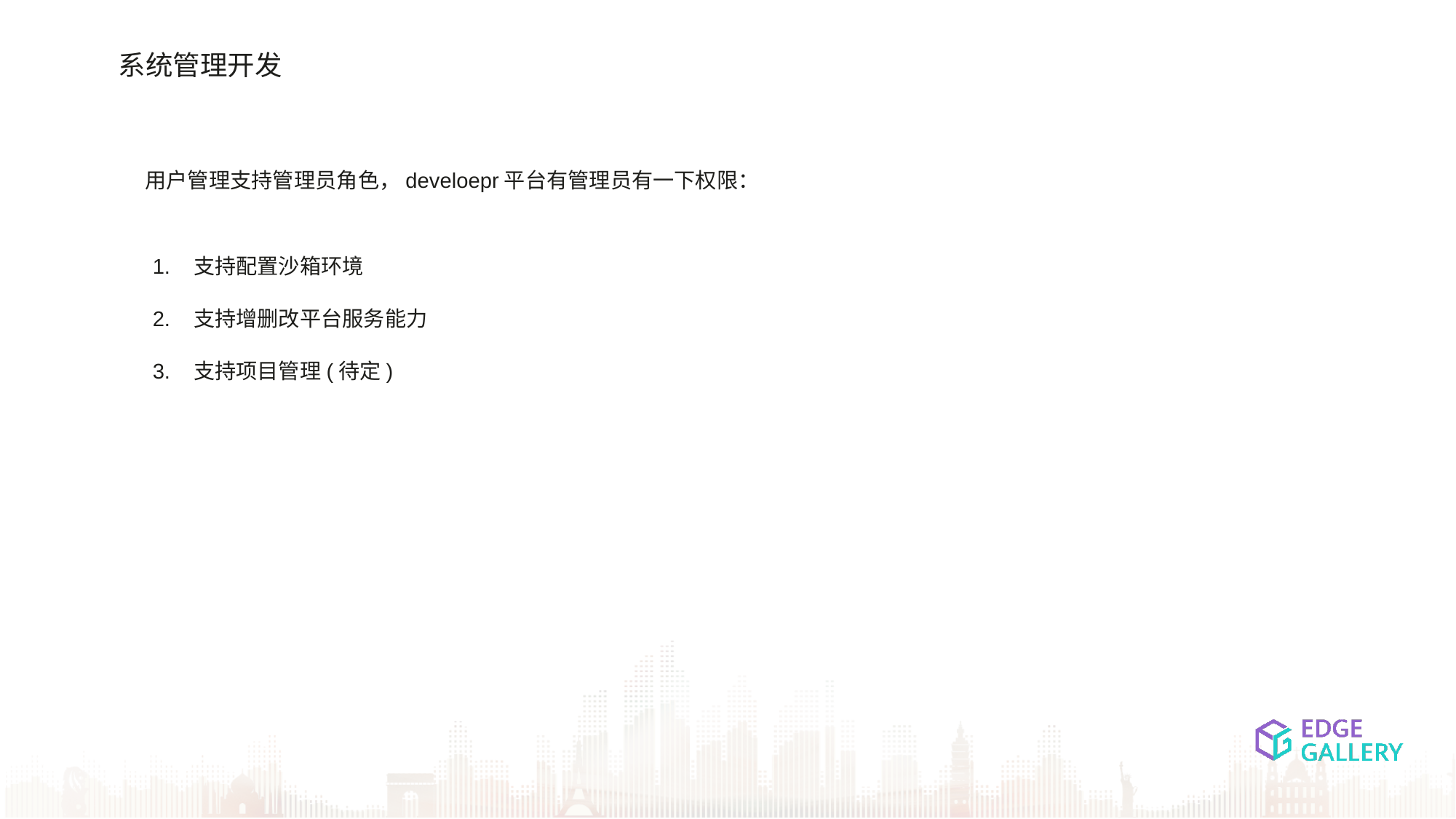

系统管理开发
用户管理支持管理员角色，develoepr平台有管理员有一下权限：
支持配置沙箱环境
支持增删改平台服务能力
支持项目管理(待定)